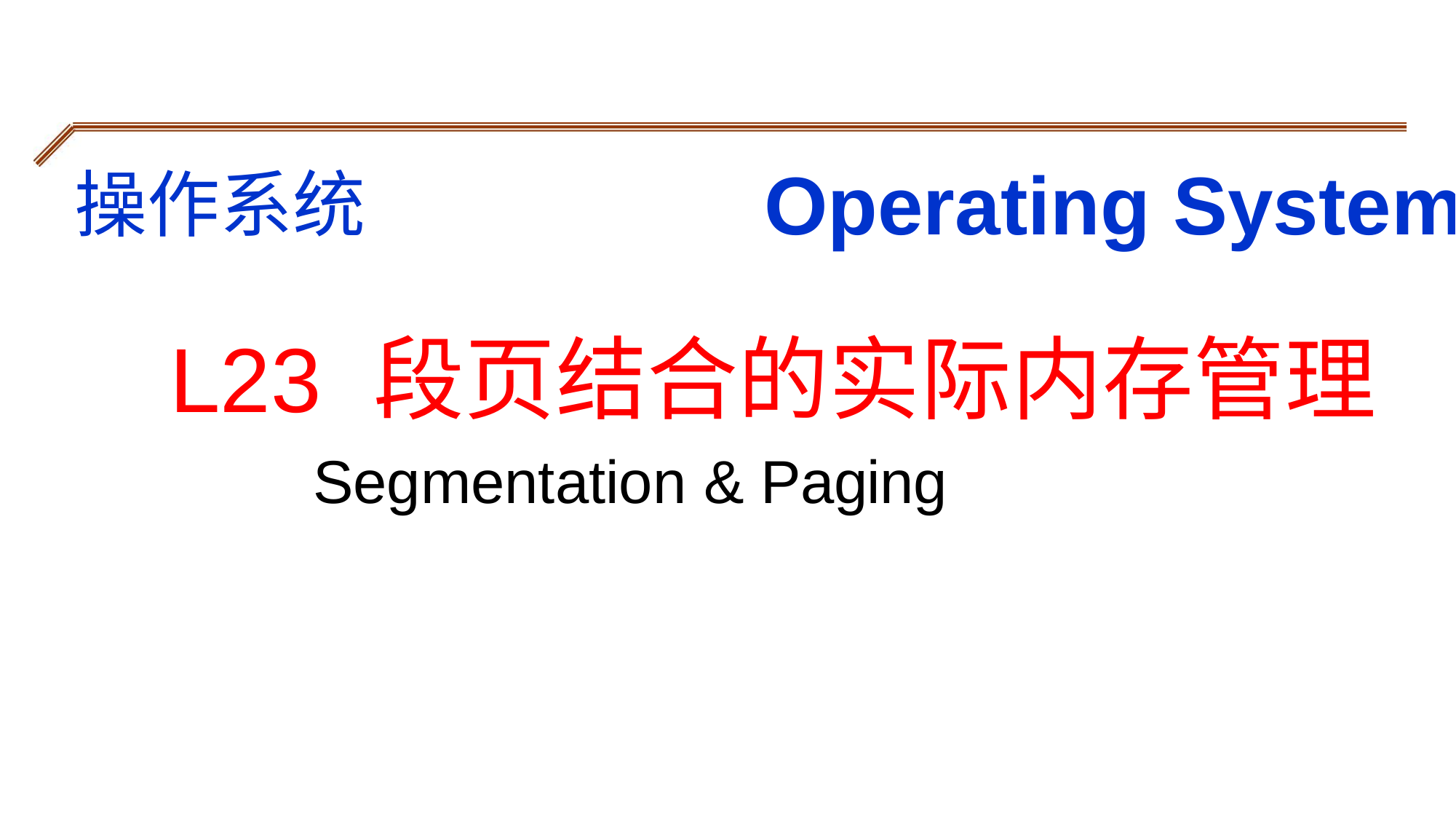

Operating Systems
操作系统
L23 段页结合的实际内存管理
Segmentation & Paging